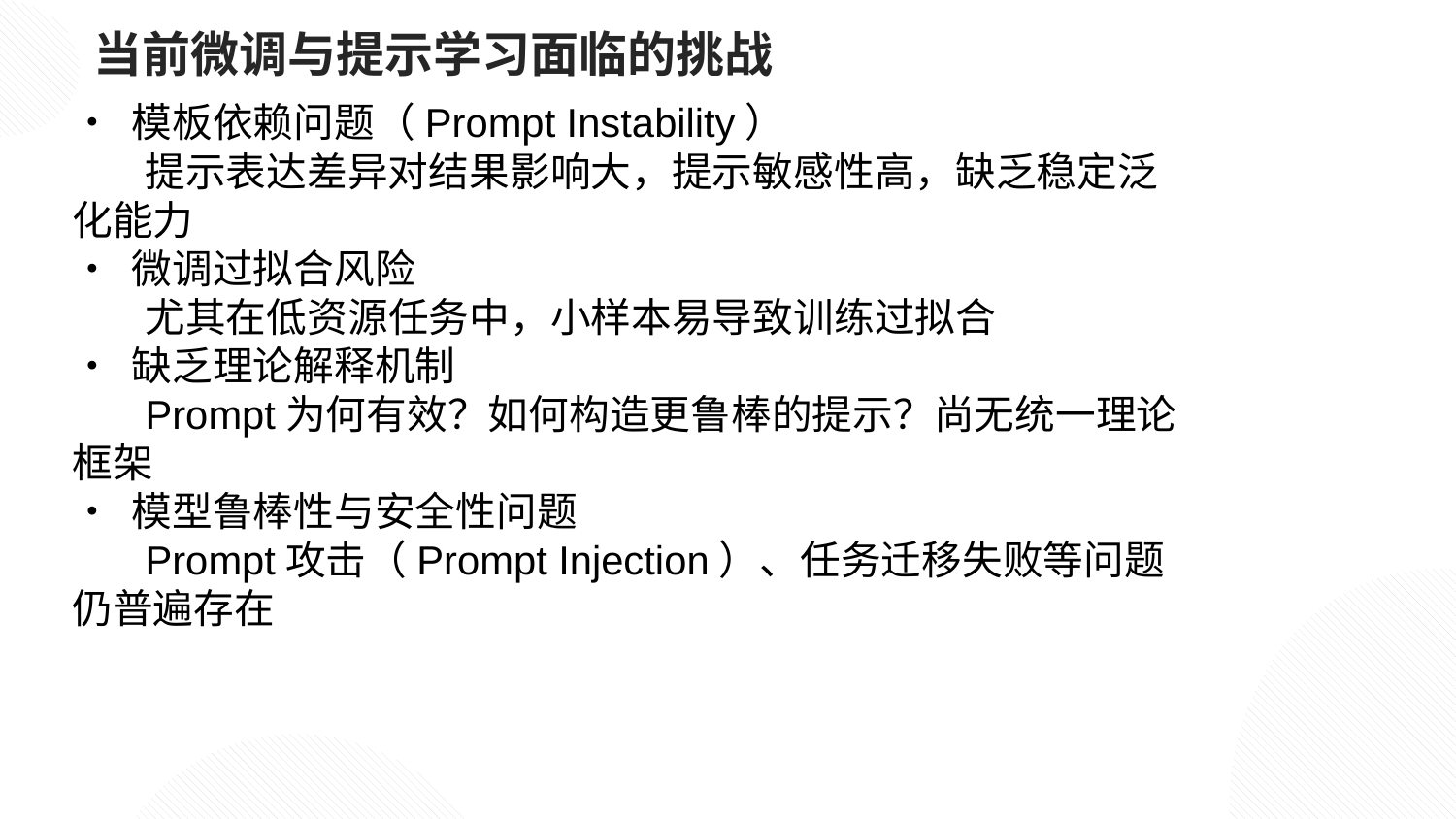

当前微调与提示学习面临的挑战
• 模板依赖问题（Prompt Instability）
提示表达差异对结果影响大，提示敏感性高，缺乏稳定泛化能力
• 微调过拟合风险
尤其在低资源任务中，小样本易导致训练过拟合
• 缺乏理论解释机制
Prompt为何有效？如何构造更鲁棒的提示？尚无统一理论框架
• 模型鲁棒性与安全性问题
Prompt攻击（Prompt Injection）、任务迁移失败等问题仍普遍存在